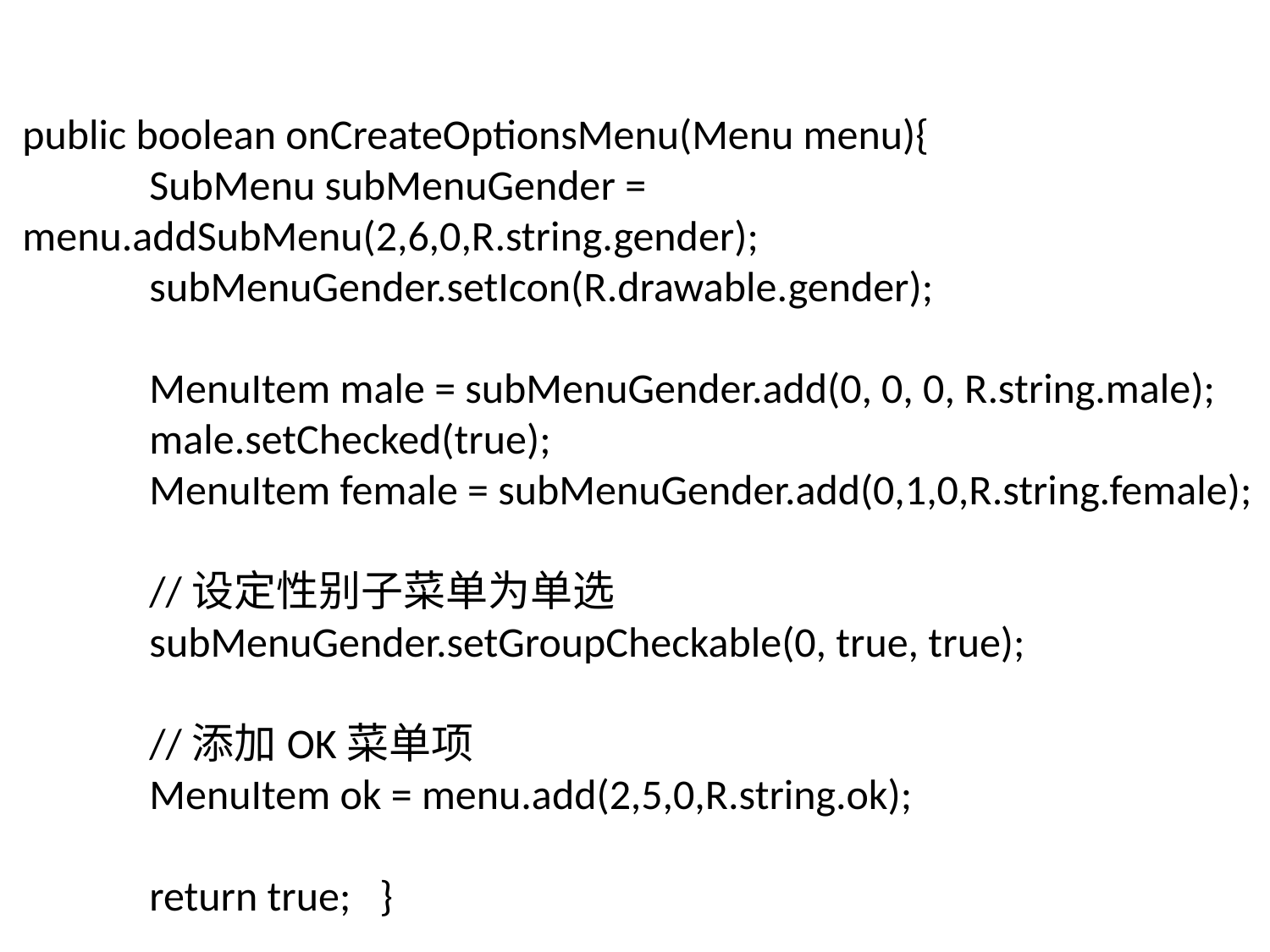

public boolean onCreateOptionsMenu(Menu menu){
	SubMenu subMenuGender = menu.addSubMenu(2,6,0,R.string.gender);
	subMenuGender.setIcon(R.drawable.gender);

	MenuItem male = subMenuGender.add(0, 0, 0, R.string.male);
	male.setChecked(true);
	MenuItem female = subMenuGender.add(0,1,0,R.string.female);

	//设定性别子菜单为单选
	subMenuGender.setGroupCheckable(0, true, true);

	//添加OK菜单项
	MenuItem ok = menu.add(2,5,0,R.string.ok);

	return true;   }